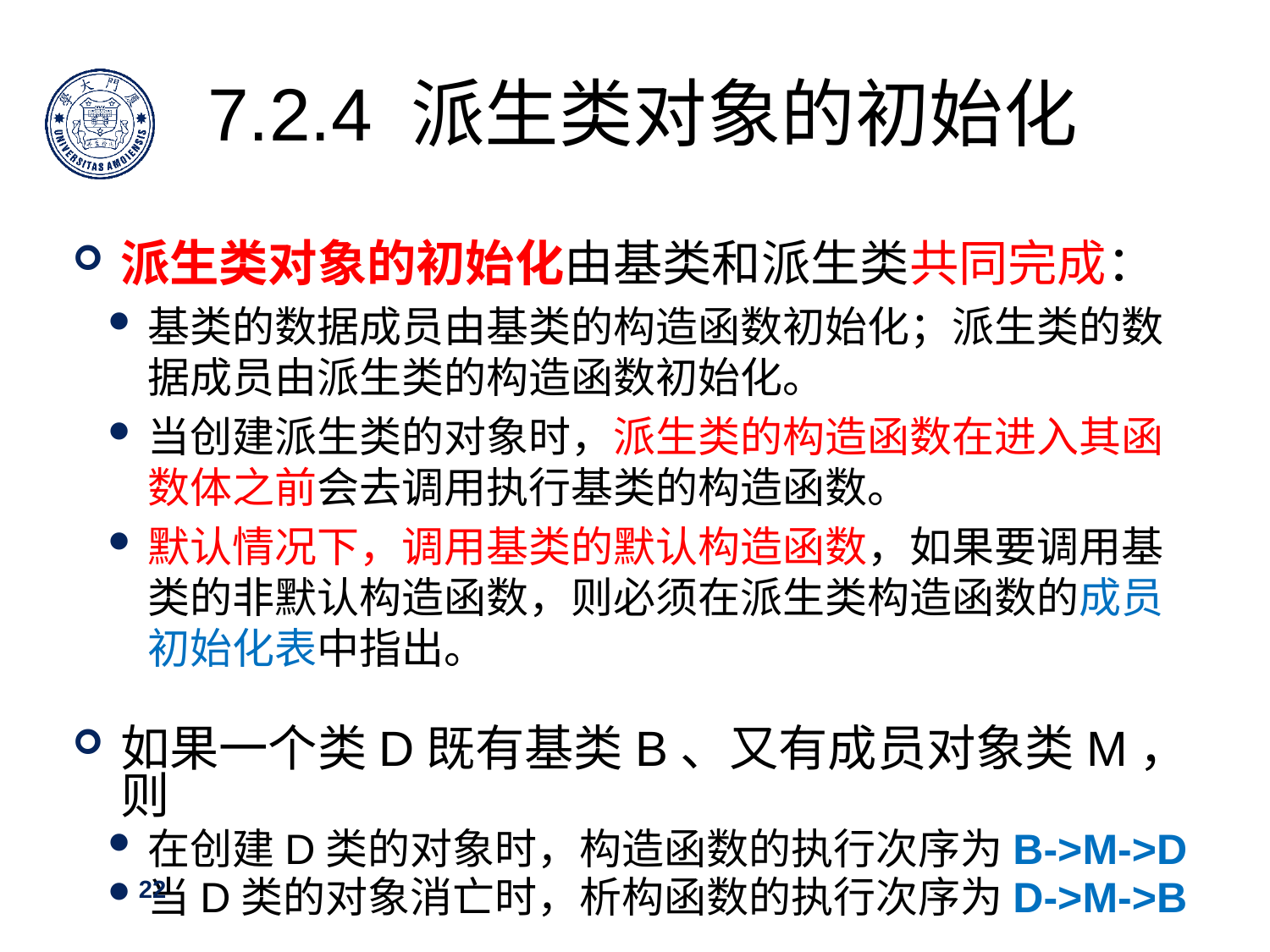

7.2.4 派生类对象的初始化
派生类对象的初始化由基类和派生类共同完成：
基类的数据成员由基类的构造函数初始化；派生类的数据成员由派生类的构造函数初始化。
当创建派生类的对象时，派生类的构造函数在进入其函数体之前会去调用执行基类的构造函数。
默认情况下，调用基类的默认构造函数，如果要调用基类的非默认构造函数，则必须在派生类构造函数的成员初始化表中指出。

如果一个类D既有基类B、又有成员对象类M，则
在创建D类的对象时，构造函数的执行次序为B->M->D
当D类的对象消亡时，析构函数的执行次序为D->M->B

22